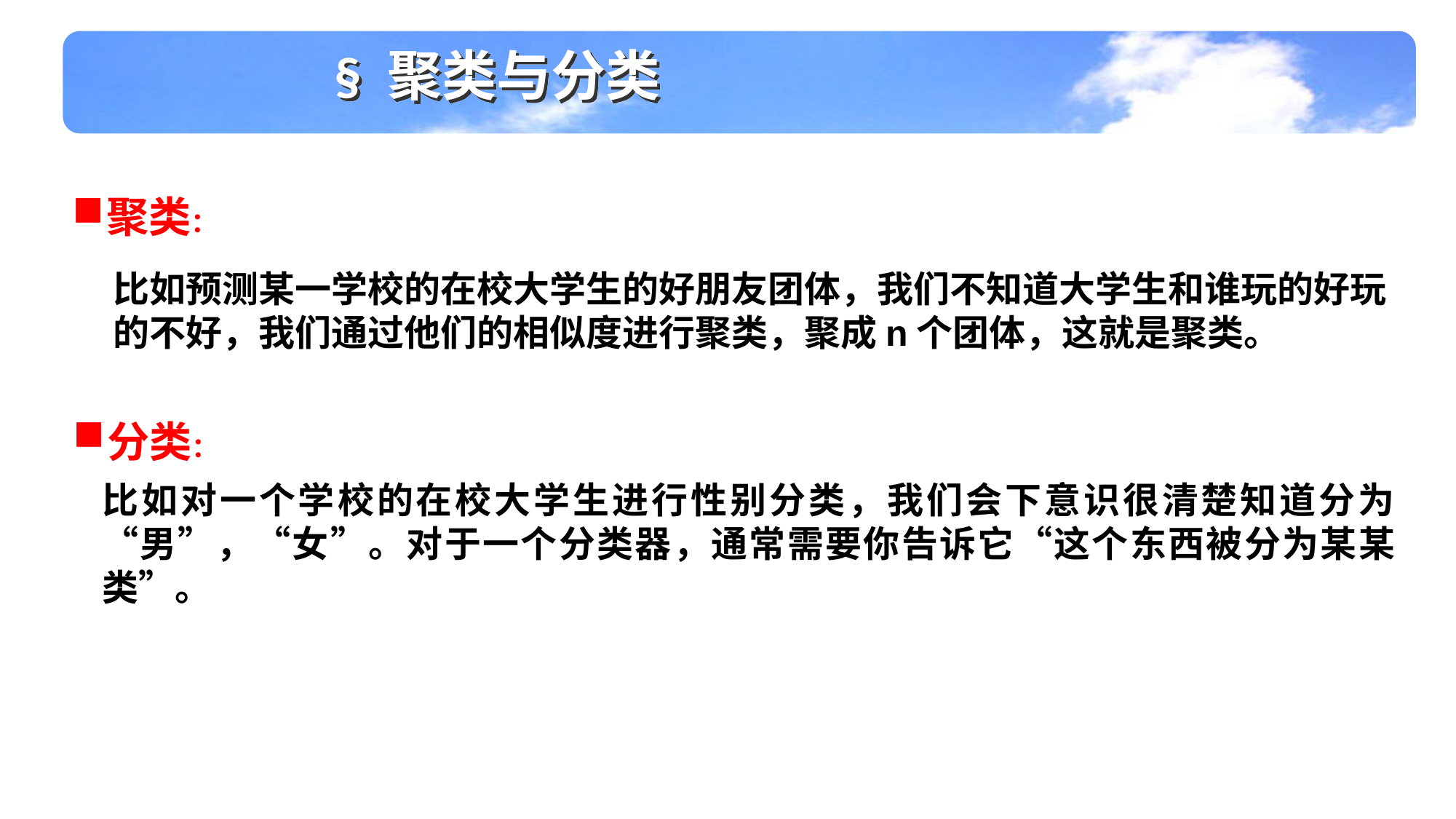

§ 聚类与分类
聚类：
比如预测某一学校的在校大学生的好朋友团体，我们不知道大学生和谁玩的好玩的不好，我们通过他们的相似度进行聚类，聚成n个团体，这就是聚类。
分类：
比如对一个学校的在校大学生进行性别分类，我们会下意识很清楚知道分为“男”，“女”。对于一个分类器，通常需要你告诉它“这个东西被分为某某类”。